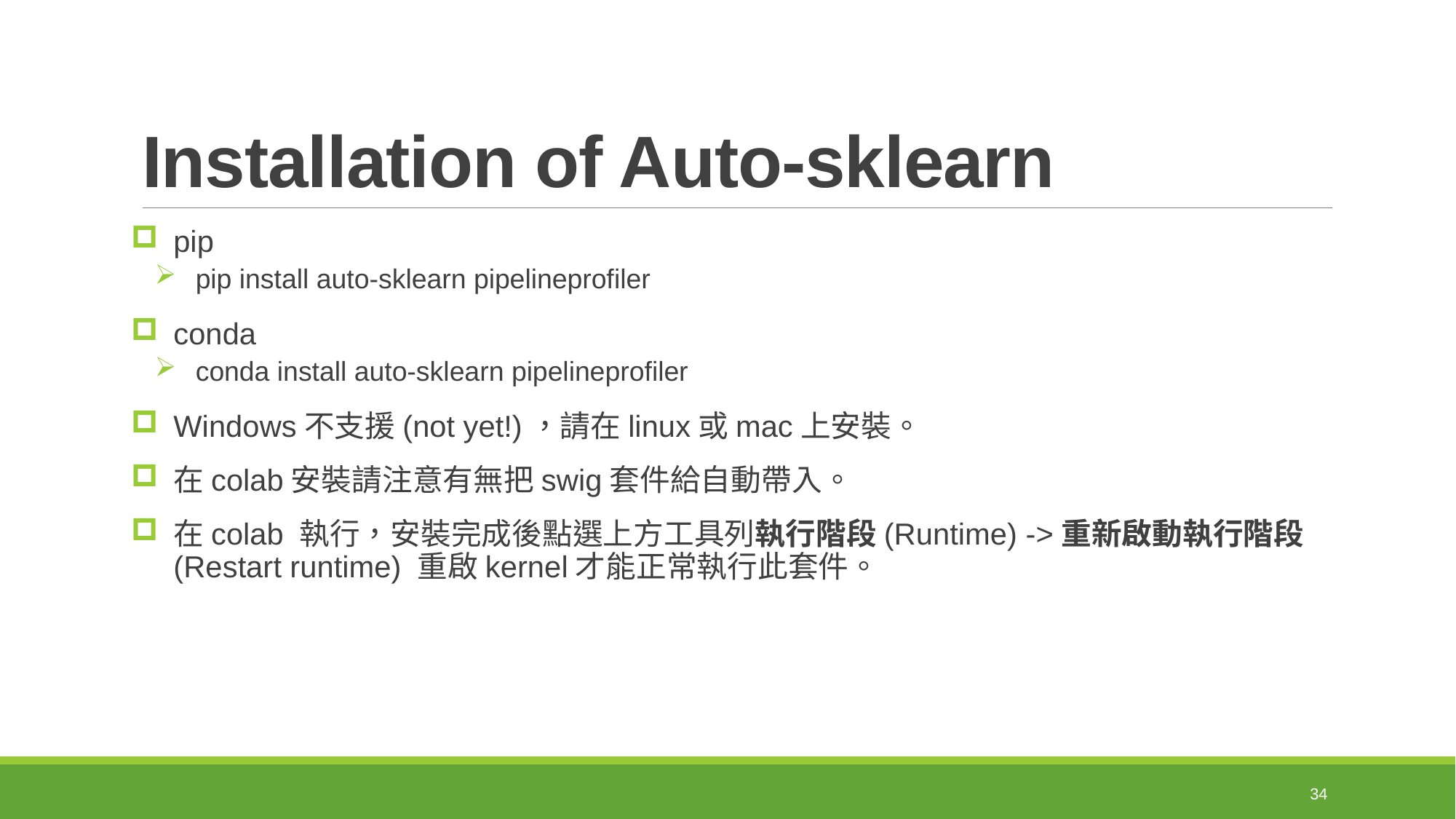

# Installation of Auto-sklearn
pip
pip install auto-sklearn pipelineprofiler
conda
conda install auto-sklearn pipelineprofiler
Windows不支援(not yet!)，請在linux或mac上安裝。
在colab安裝請注意有無把swig套件給自動帶入。
在colab 執行，安裝完成後點選上方工具列執行階段(Runtime) ->重新啟動執行階段(Restart runtime) 重啟kernel才能正常執行此套件。
34